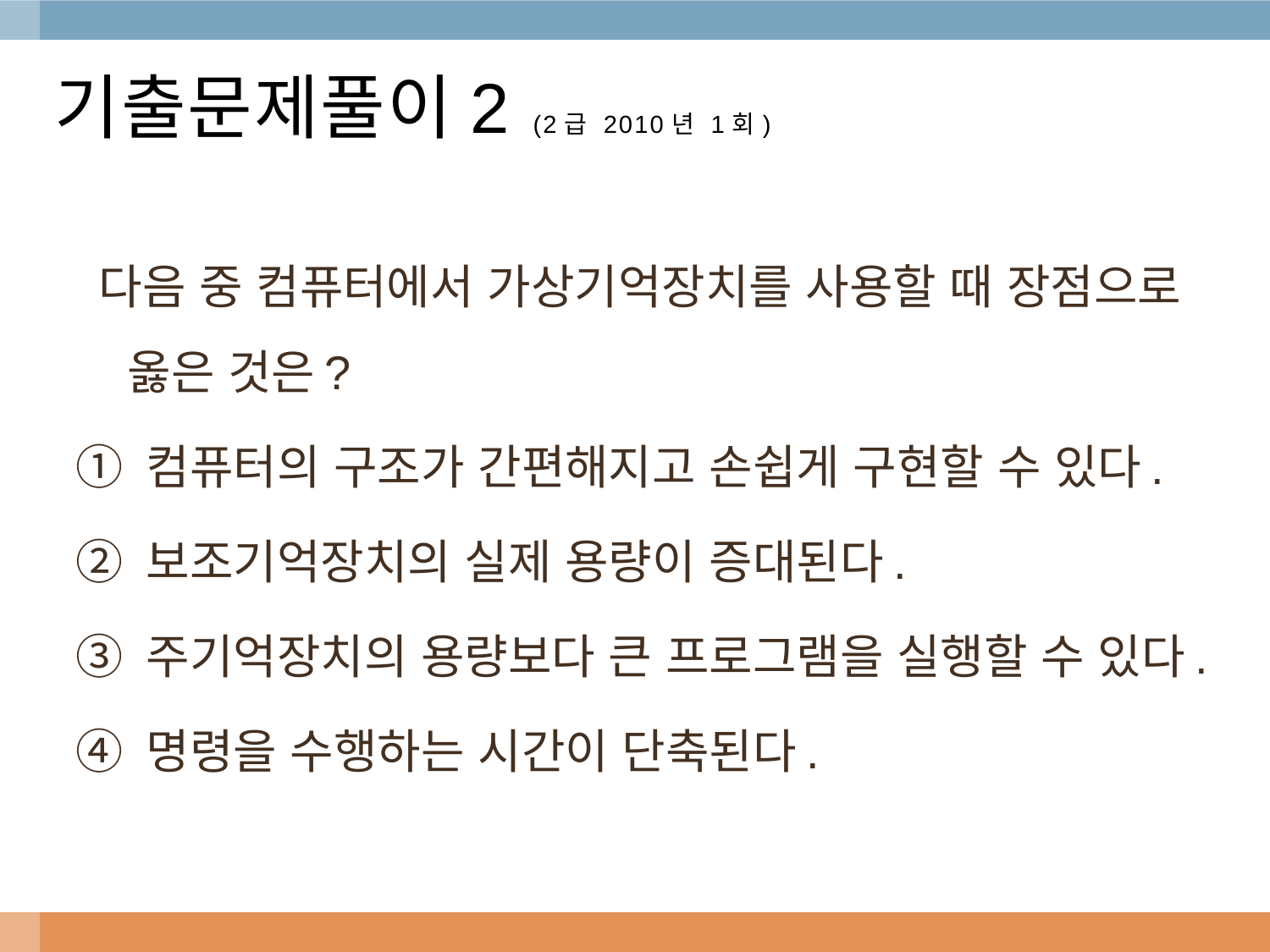

# 기출문제풀이2 (2급 2010년 1회)
 다음 중 컴퓨터에서 가상기억장치를 사용할 때 장점으로 옳은 것은?
① 컴퓨터의 구조가 간편해지고 손쉽게 구현할 수 있다.
② 보조기억장치의 실제 용량이 증대된다.
③ 주기억장치의 용량보다 큰 프로그램을 실행할 수 있다.
④ 명령을 수행하는 시간이 단축된다.